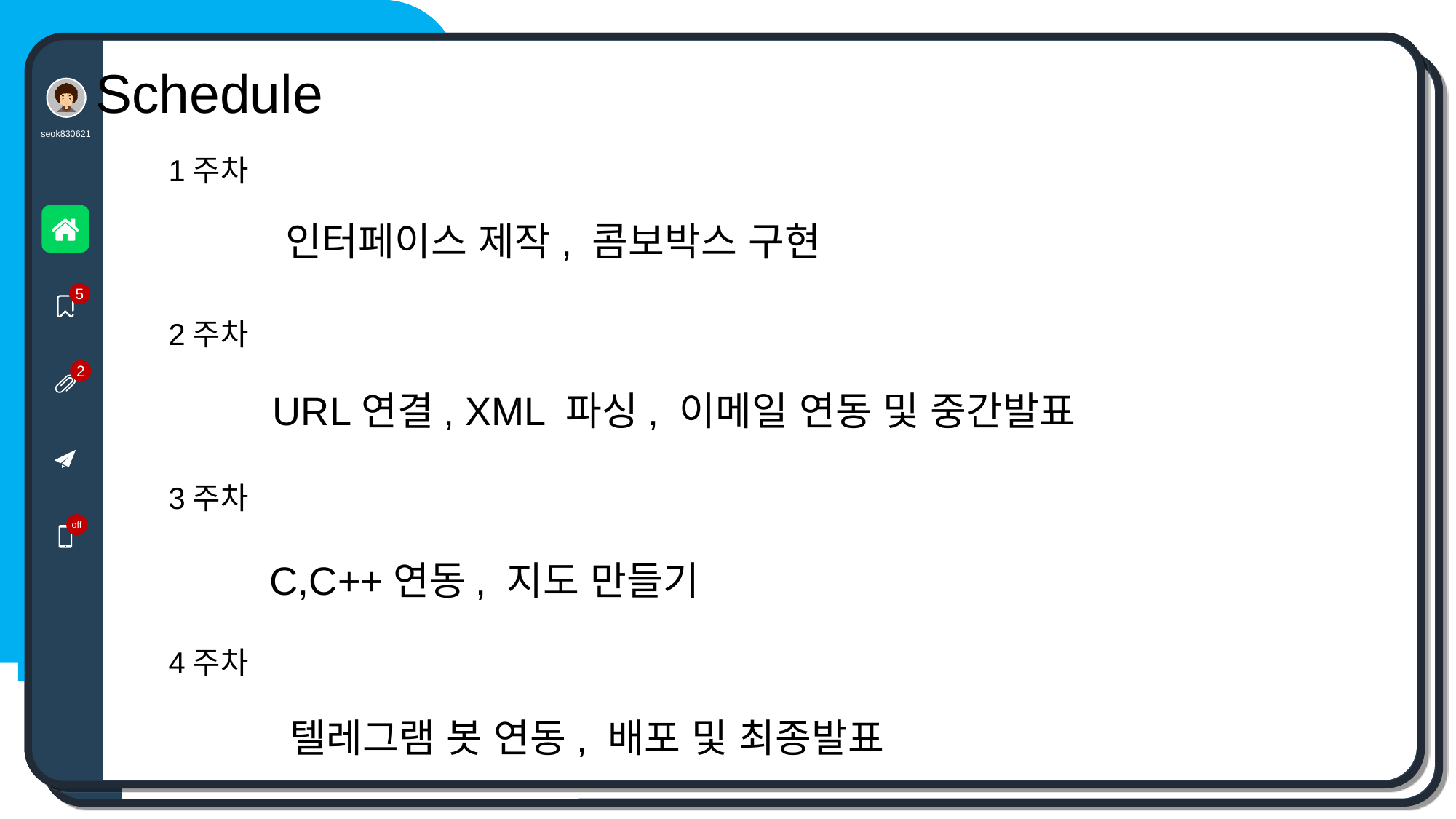

Schedule
1주차
인터페이스 제작, 콤보박스 구현
2주차
URL연결, XML 파싱, 이메일 연동 및 중간발표
3주차
C,C++연동, 지도 만들기
4주차
텔레그램 봇 연동, 배포 및 최종발표